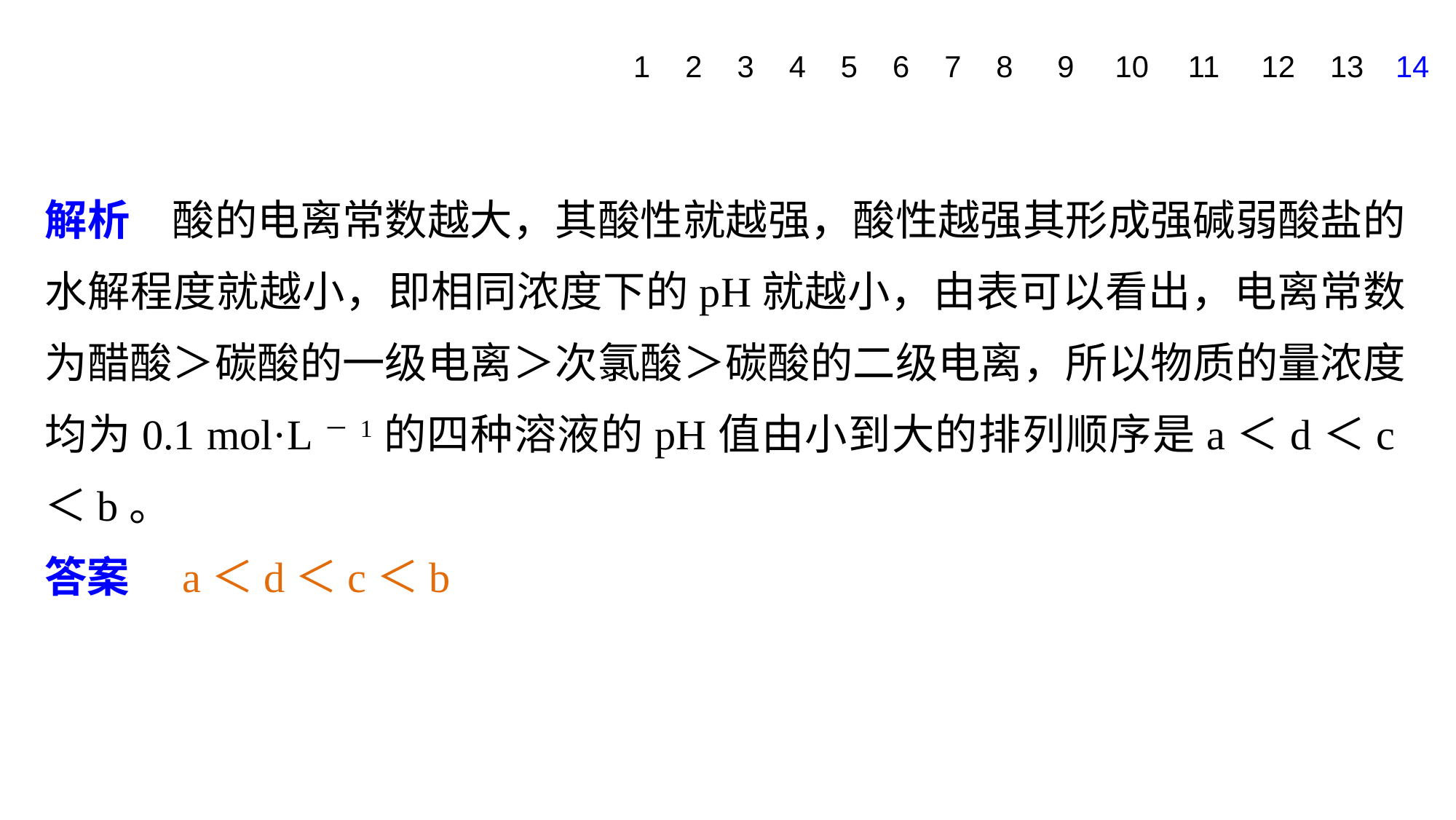

1
2
3
4
5
6
7
8
9
10
11
12
13
14
解析　酸的电离常数越大，其酸性就越强，酸性越强其形成强碱弱酸盐的水解程度就越小，即相同浓度下的pH就越小，由表可以看出，电离常数为醋酸＞碳酸的一级电离＞次氯酸＞碳酸的二级电离，所以物质的量浓度均为0.1 mol·L－1的四种溶液的pH值由小到大的排列顺序是a＜d＜c＜b。
答案　a＜d＜c＜b